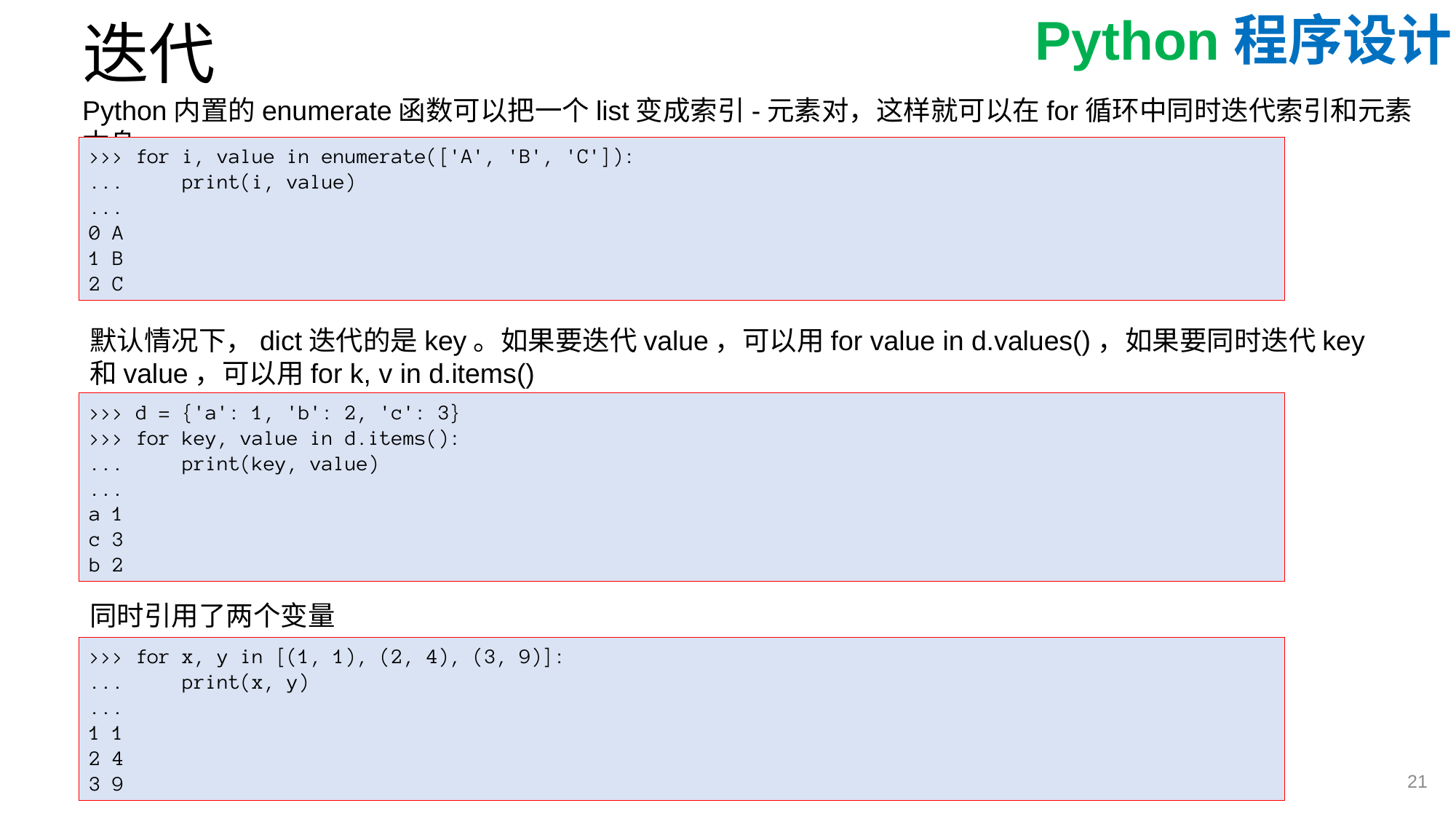

# 迭代
Python内置的enumerate函数可以把一个list变成索引-元素对，这样就可以在for循环中同时迭代索引和元素本身
>>> for i, value in enumerate(['A', 'B', 'C']):
...     print(i, value)
...
0 A
1 B
2 C
默认情况下，dict迭代的是key。如果要迭代value，可以用for value in d.values()，如果要同时迭代key和value，可以用for k, v in d.items()
>>> d = {'a': 1, 'b': 2, 'c': 3}
>>> for key, value in d.items():
...     print(key, value)
...
a 1
c 3
b 2
同时引用了两个变量
>>> for x, y in [(1, 1), (2, 4), (3, 9)]:
...     print(x, y)
...
1 1
2 4
3 9
21